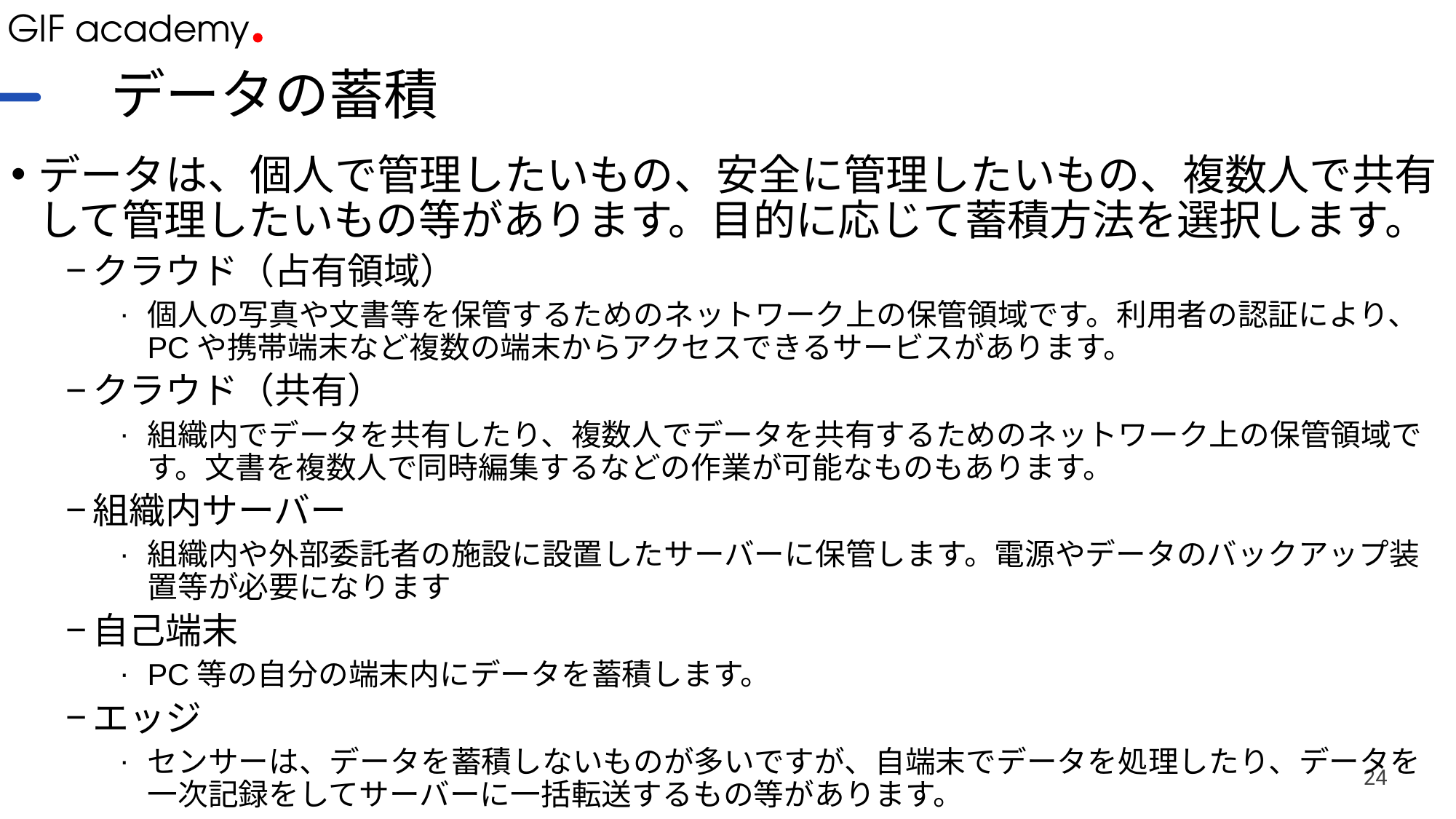

# データの蓄積
データは、個人で管理したいもの、安全に管理したいもの、複数人で共有して管理したいもの等があります。目的に応じて蓄積方法を選択します。
クラウド（占有領域）
個人の写真や文書等を保管するためのネットワーク上の保管領域です。利用者の認証により、PCや携帯端末など複数の端末からアクセスできるサービスがあります。
クラウド（共有）
組織内でデータを共有したり、複数人でデータを共有するためのネットワーク上の保管領域です。文書を複数人で同時編集するなどの作業が可能なものもあります。
組織内サーバー
組織内や外部委託者の施設に設置したサーバーに保管します。電源やデータのバックアップ装置等が必要になります
自己端末
PC等の自分の端末内にデータを蓄積します。
エッジ
センサーは、データを蓄積しないものが多いですが、自端末でデータを処理したり、データを一次記録をしてサーバーに一括転送するもの等があります。
24